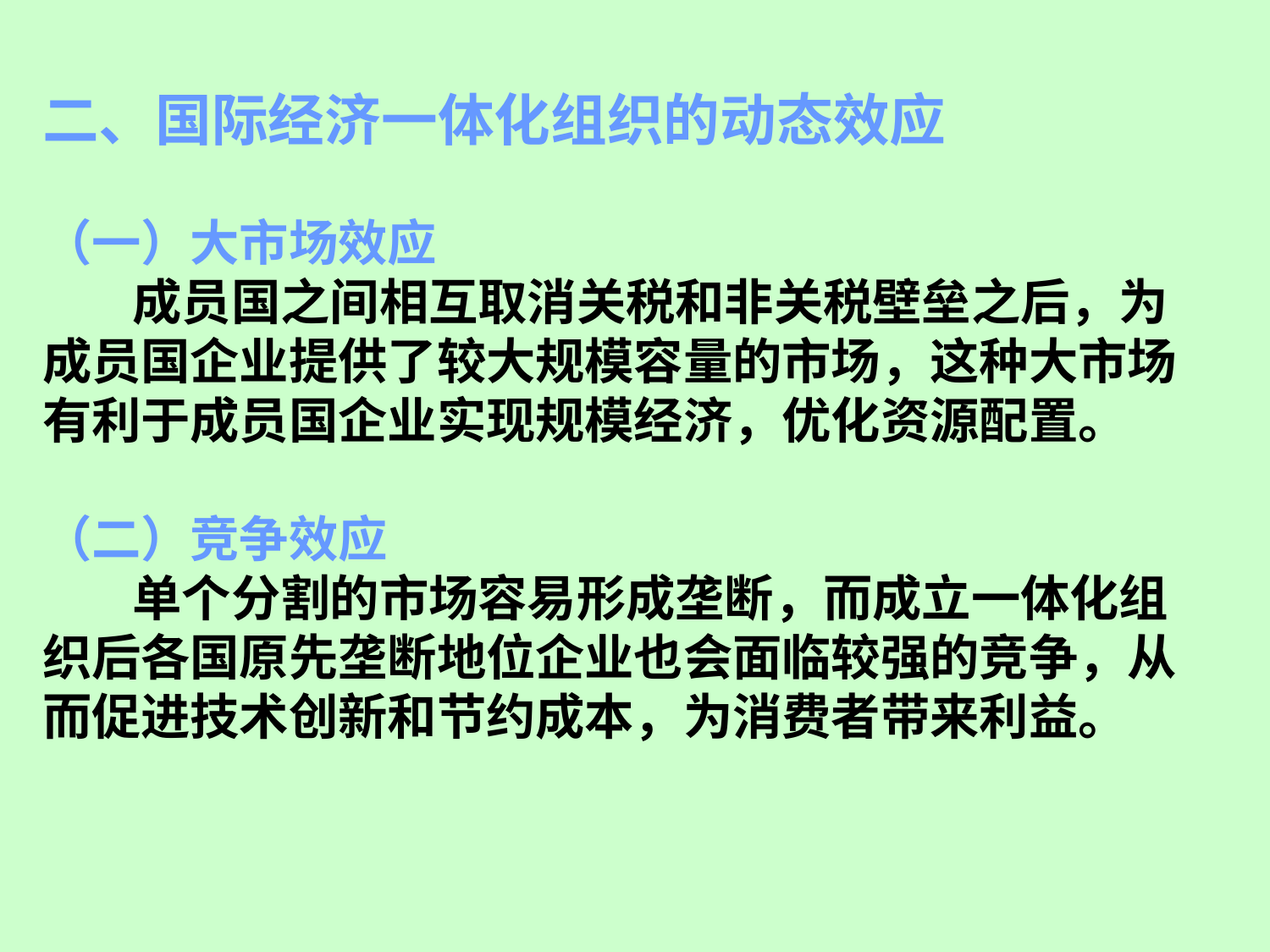

二、国际经济一体化组织的动态效应

（一）大市场效应
       成员国之间相互取消关税和非关税壁垒之后，为成员国企业提供了较大规模容量的市场，这种大市场有利于成员国企业实现规模经济，优化资源配置。

（二）竞争效应
       单个分割的市场容易形成垄断，而成立一体化组织后各国原先垄断地位企业也会面临较强的竞争，从而促进技术创新和节约成本，为消费者带来利益。

10